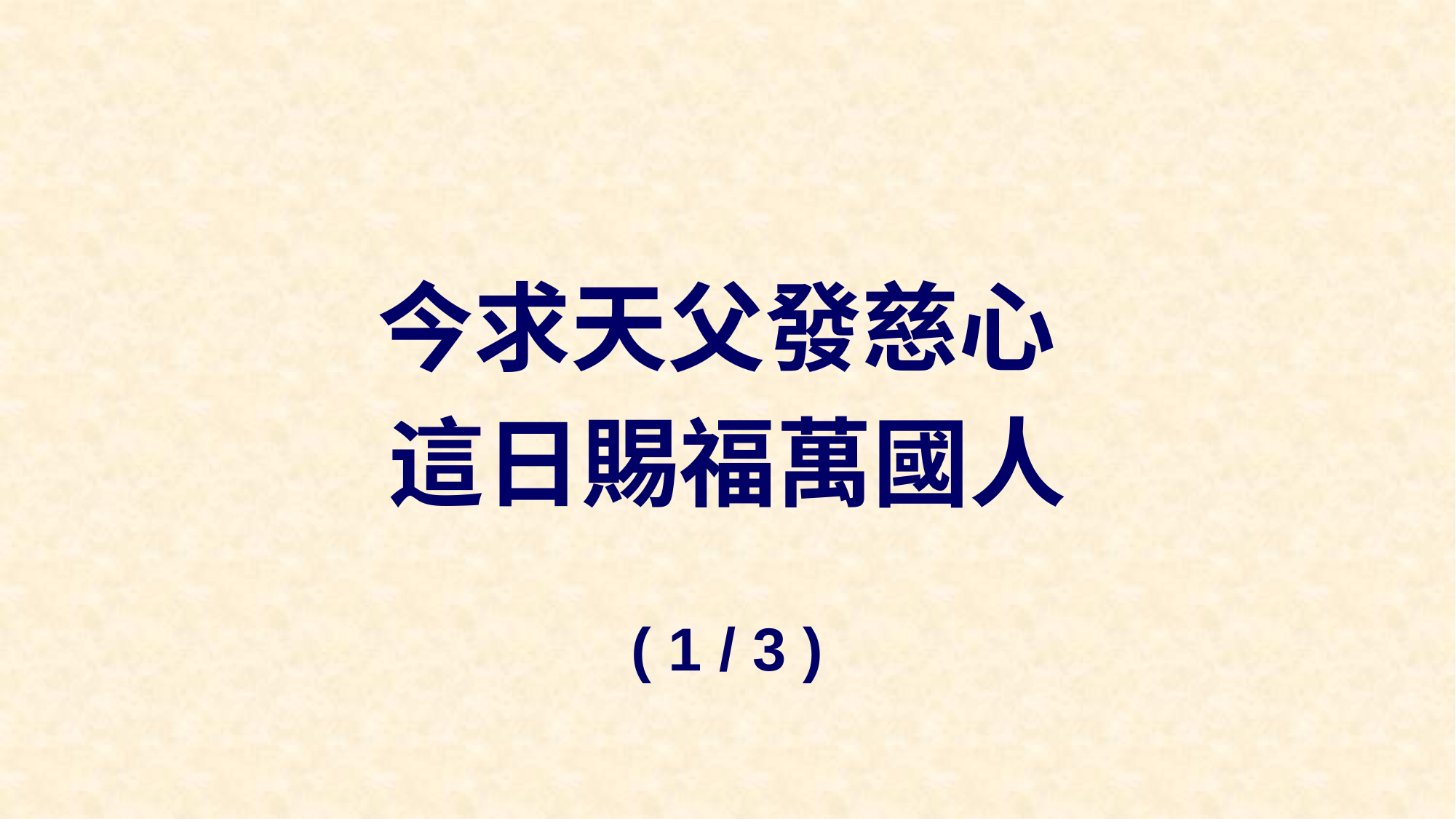

今求天父發慈心
這日賜福萬國人
( 1 / 3 )